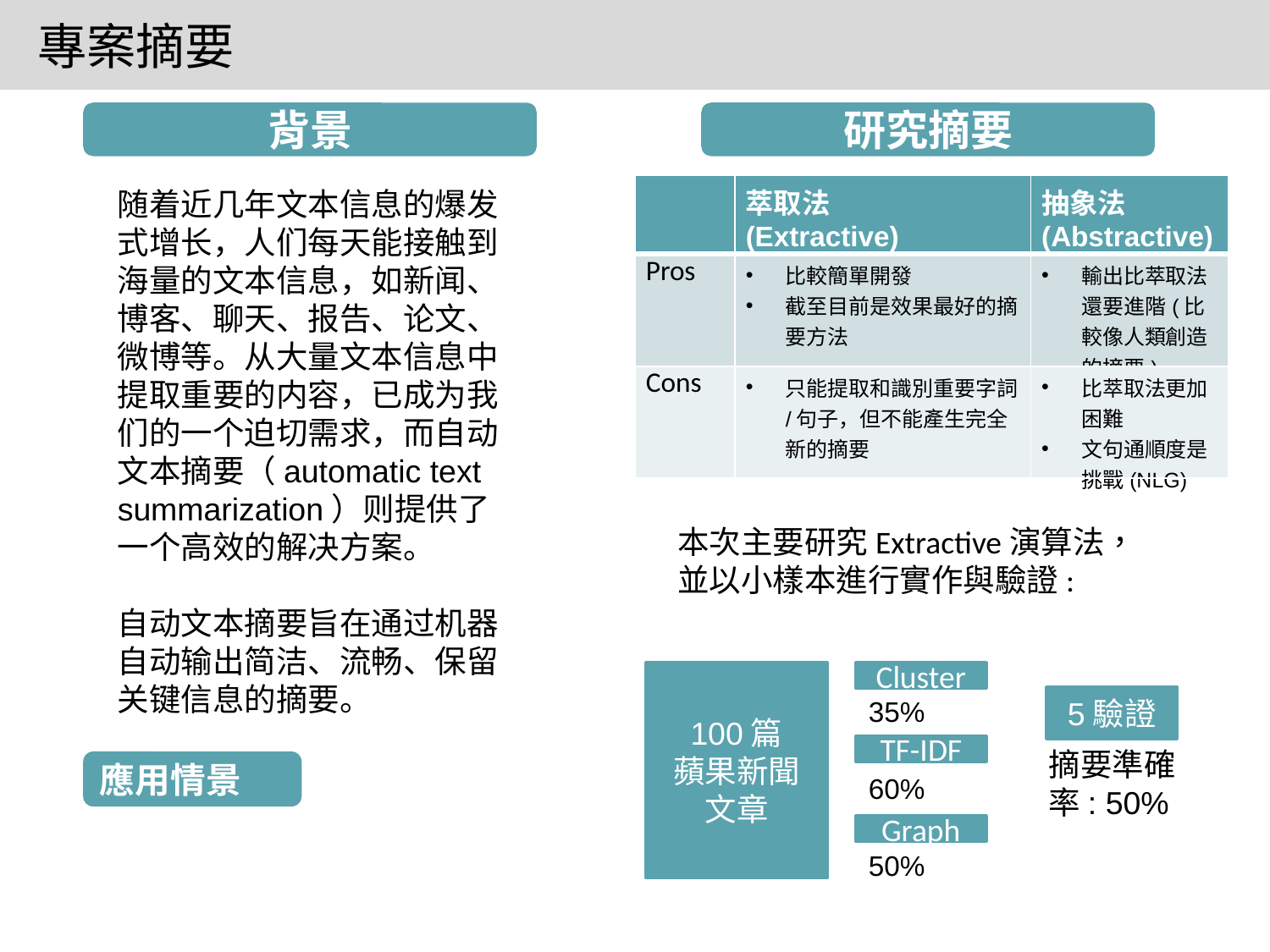

# 專案摘要
背景
研究摘要
|  | 萃取法 (Extractive) | 抽象法 (Abstractive) |
| --- | --- | --- |
| Pros | 比較簡單開發 截至目前是效果最好的摘要方法 | 輸出比萃取法還要進階(比較像人類創造的摘要) |
| Cons | 只能提取和識別重要字詞/句子，但不能產生完全新的摘要 | 比萃取法更加困難 文句通順度是挑戰(NLG) |
随着近几年文本信息的爆发式增长，人们每天能接触到海量的文本信息，如新闻、博客、聊天、报告、论文、微博等。从大量文本信息中提取重要的内容，已成为我们的一个迫切需求，而自动文本摘要（automatic text summarization）则提供了一个高效的解决方案。

自动文本摘要旨在通过机器自动输出简洁、流畅、保留关键信息的摘要。
本次主要研究Extractive演算法，並以小樣本進行實作與驗證:
100篇
蘋果新聞文章
Cluster
5驗證
摘要準確率: 50%
35%
TF-IDF
應用情景
60%
Graph
50%